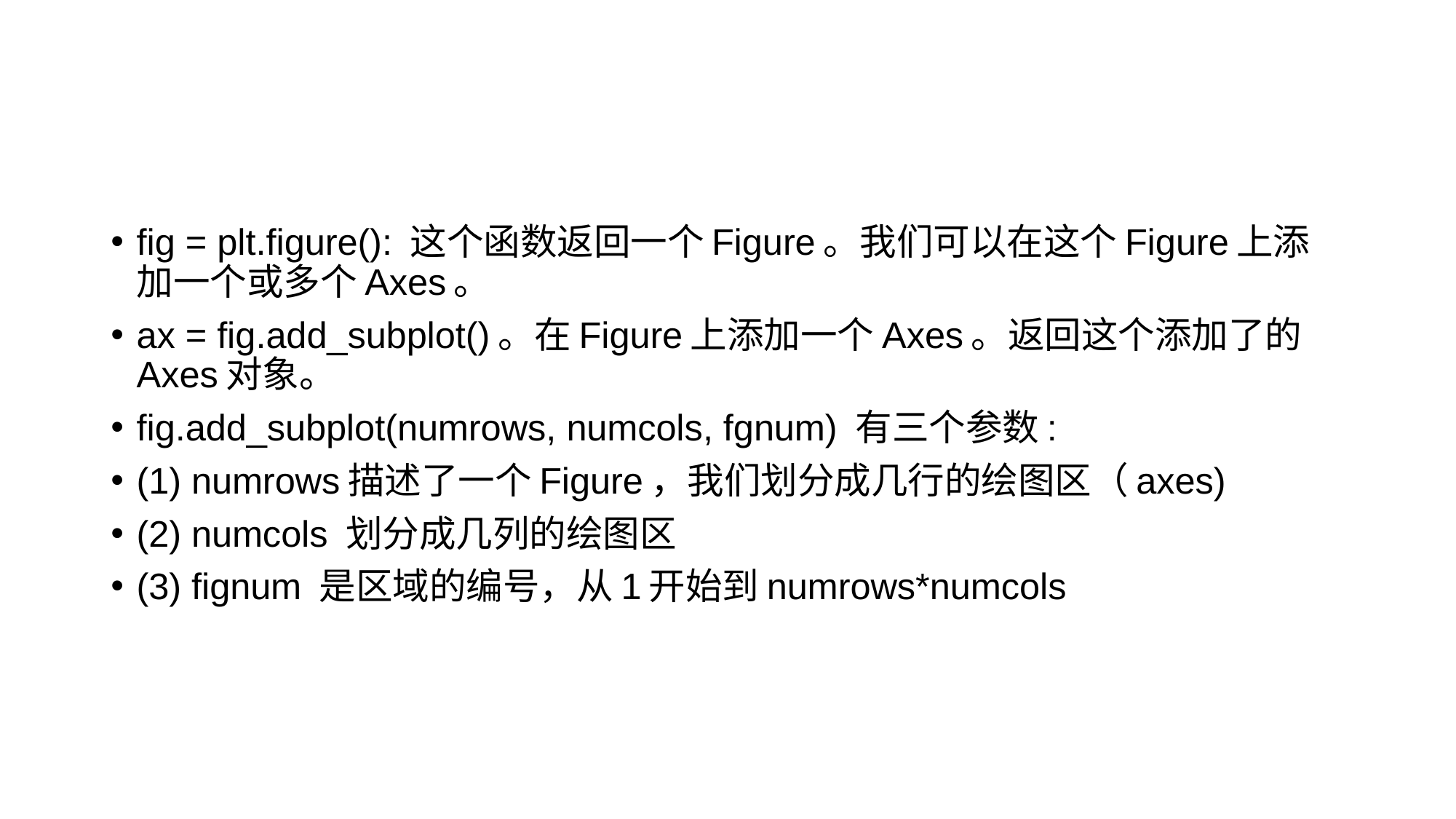

#
fig = plt.figure(): 这个函数返回一个Figure。我们可以在这个Figure上添加一个或多个Axes。
ax = fig.add_subplot()。在Figure上添加一个Axes。返回这个添加了的Axes对象。
fig.add_subplot(numrows, numcols, fgnum) 有三个参数:
(1) numrows描述了一个Figure，我们划分成几行的绘图区（axes)
(2) numcols 划分成几列的绘图区
(3) fignum 是区域的编号，从1开始到numrows*numcols